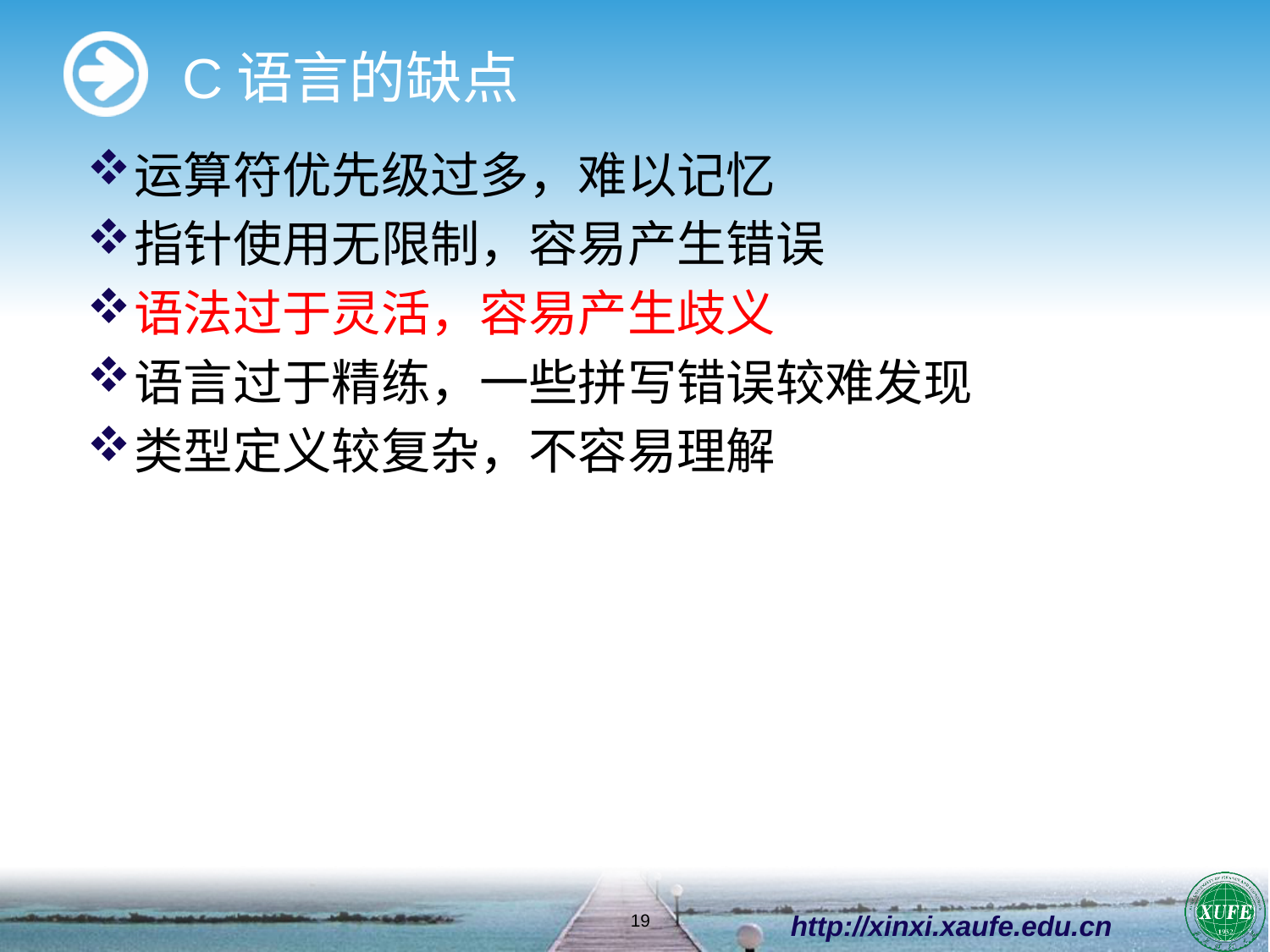

# C语言的缺点
运算符优先级过多，难以记忆
指针使用无限制，容易产生错误
语法过于灵活，容易产生歧义
语言过于精练，一些拼写错误较难发现
类型定义较复杂，不容易理解
http://xinxi.xaufe.edu.cn
19